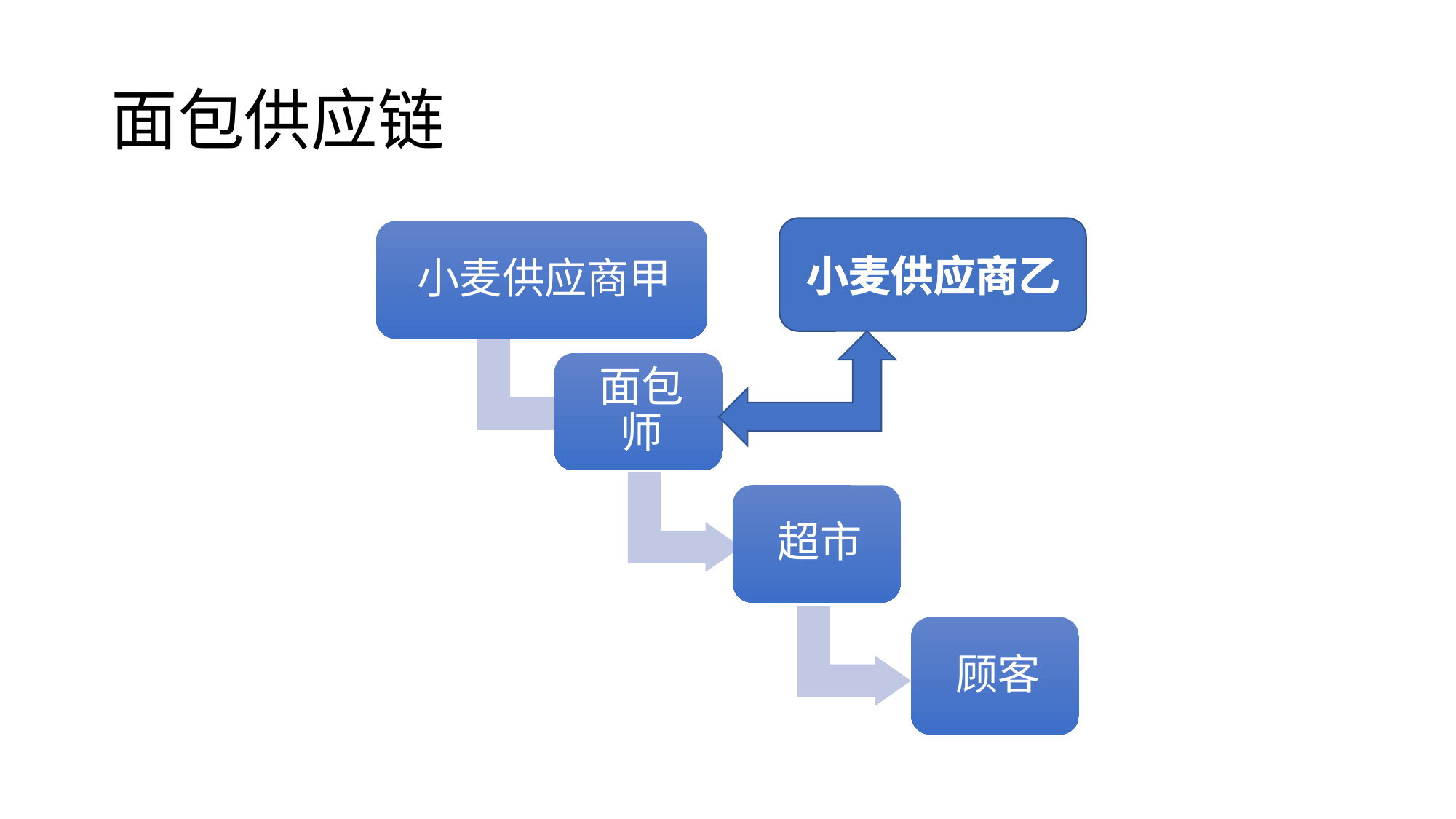

# 面包供应链
小麦供应商甲

面包师
超市
顾客

小麦供应商乙